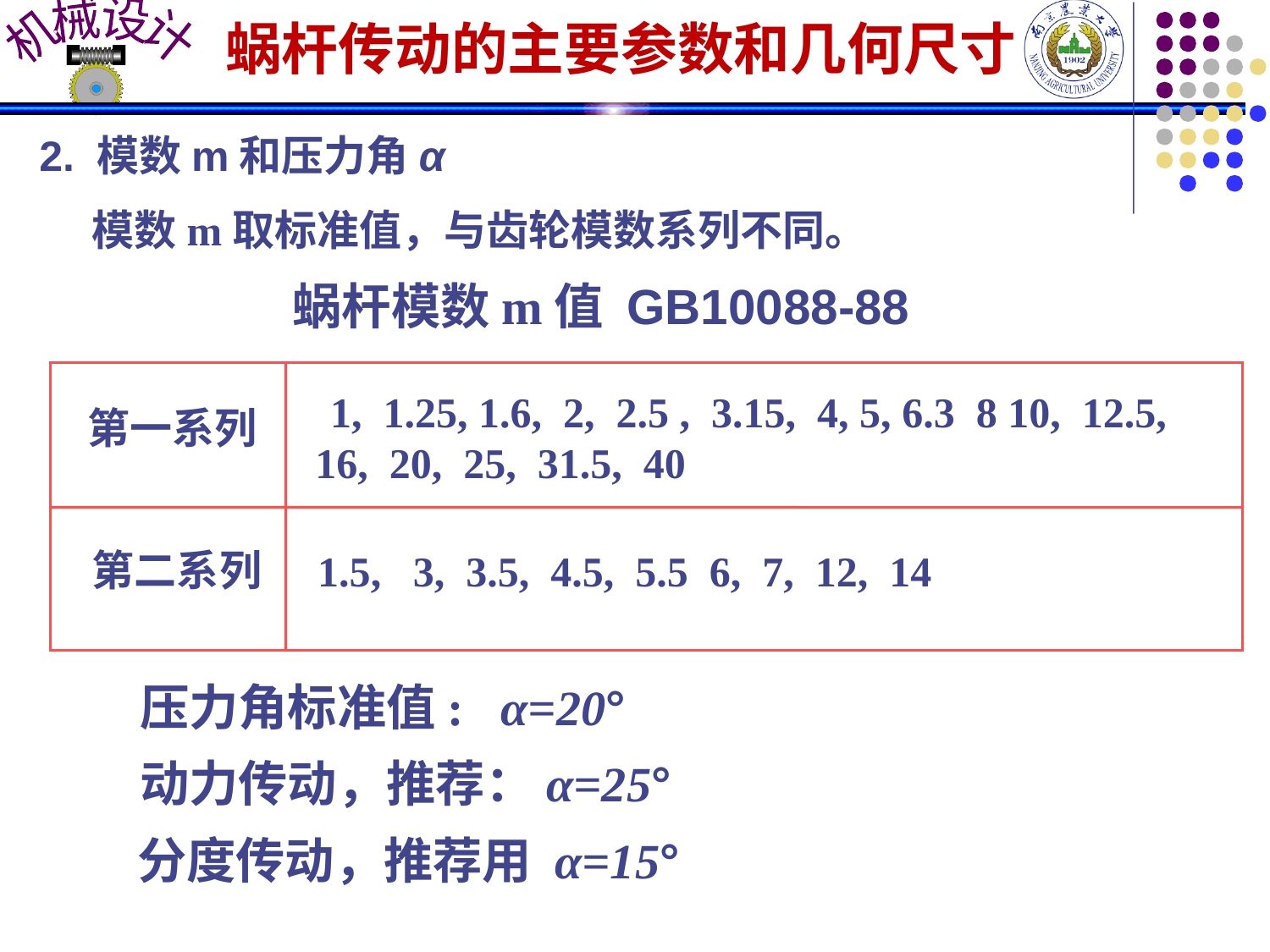

蜗杆传动的主要参数和几何尺寸
2. 模数m和压力角α
模数m取标准值，与齿轮模数系列不同。
蜗杆模数m值 GB10088-88

1,  1.25, 1.6,  2,  2.5 ,  3.15,  4, 5, 6.3  8 10,  12.5,
16,  20,  25,  31.5,  40
第一系列
第二系列
1.5,   3,  3.5,  4.5,  5.5  6,  7,  12,  14
压力角标准值:   α=20°
动力传动，推荐：α=25°
分度传动，推荐用 α=15°